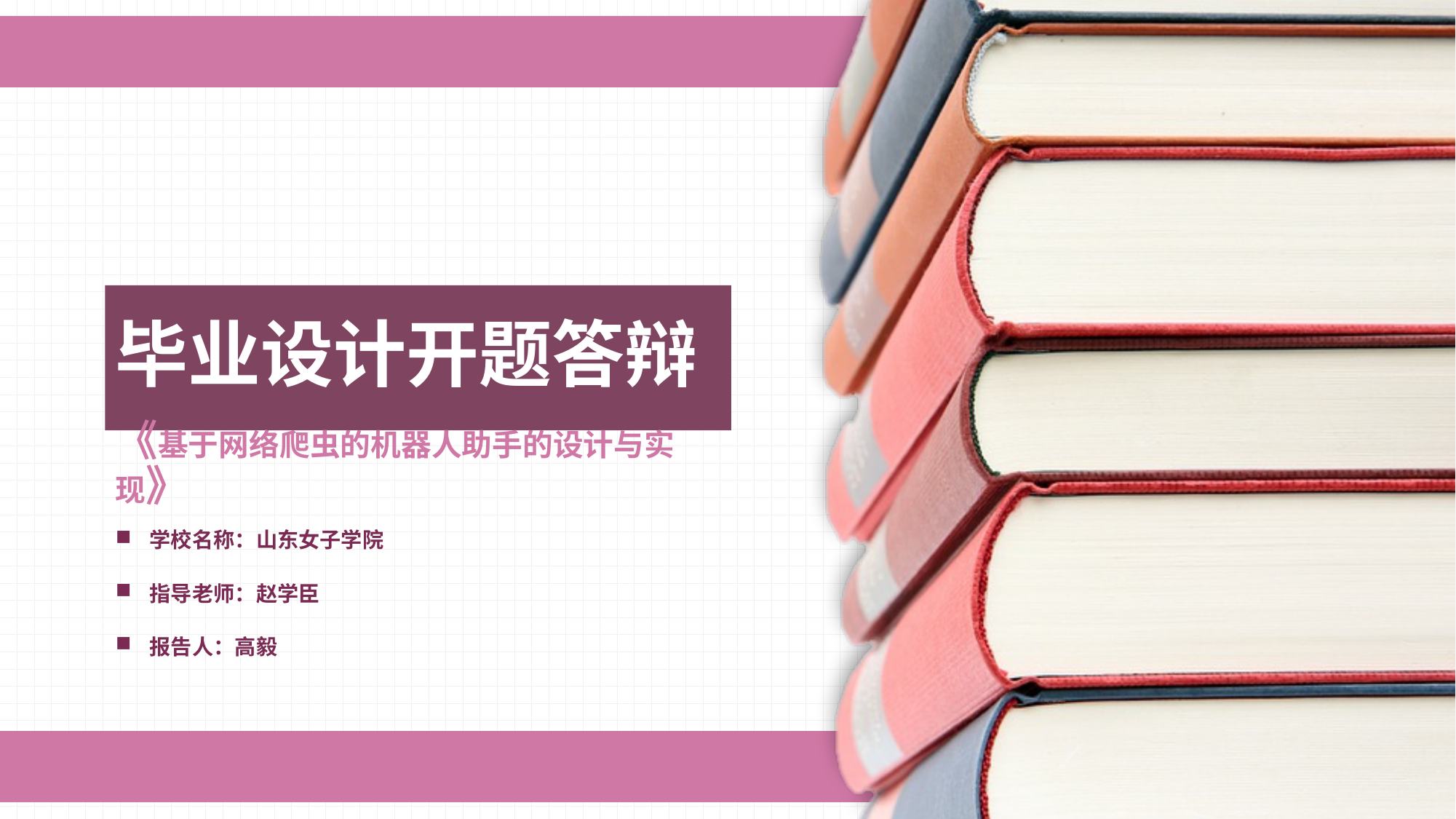

毕业设计开题答辩
《基于网络爬虫的机器人助手的设计与实现》
学校名称：山东女子学院
指导老师：赵学臣
报告人：高毅